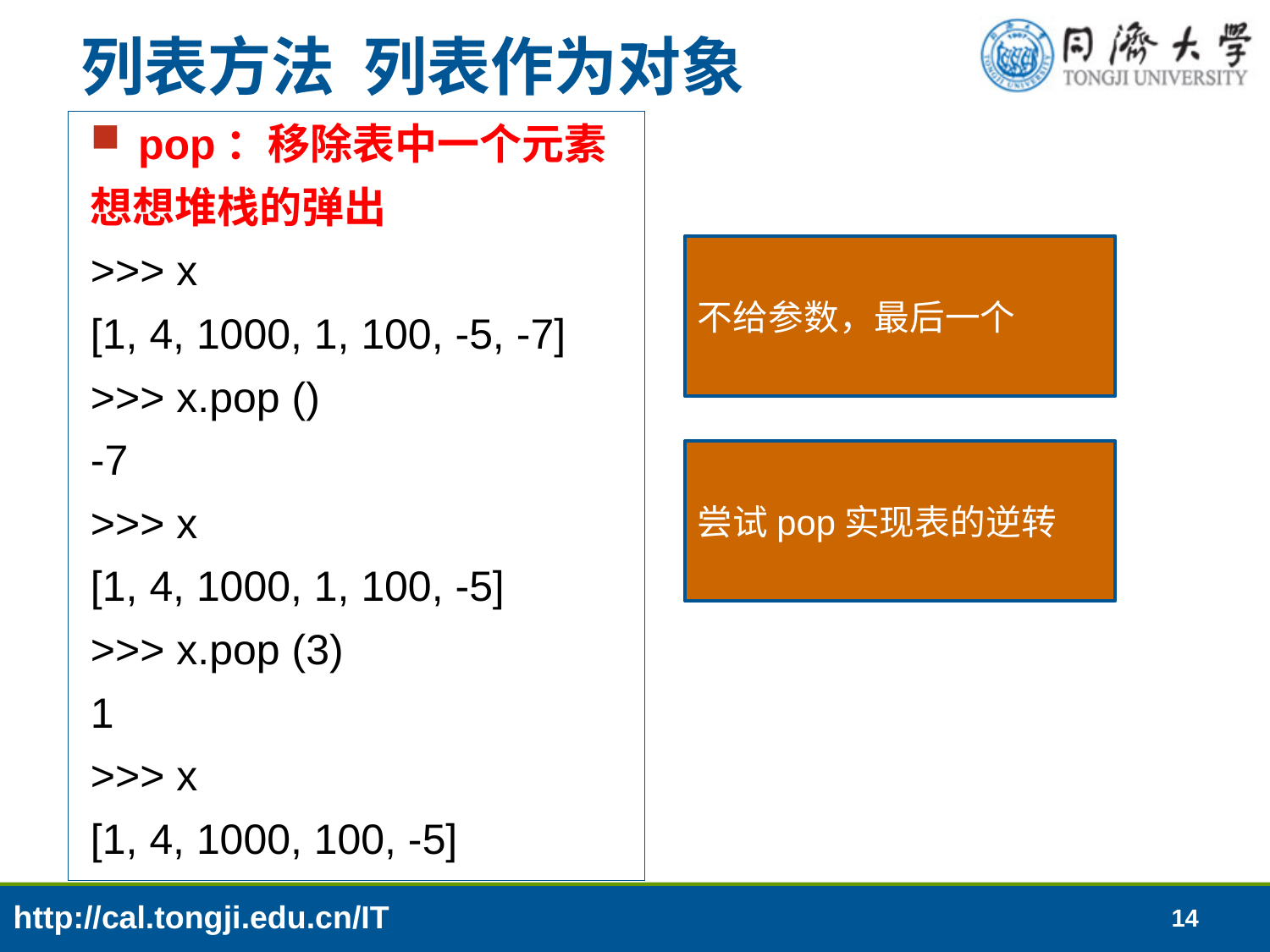

# 列表方法  列表作为对象
pop：移除表中一个元素
想想堆栈的弹出
>>> x
[1, 4, 1000, 1, 100, -5, -7]
>>> x.pop ()
-7
>>> x
[1, 4, 1000, 1, 100, -5]
>>> x.pop (3)
1
>>> x
[1, 4, 1000, 100, -5]
不给参数，最后一个
尝试pop实现表的逆转